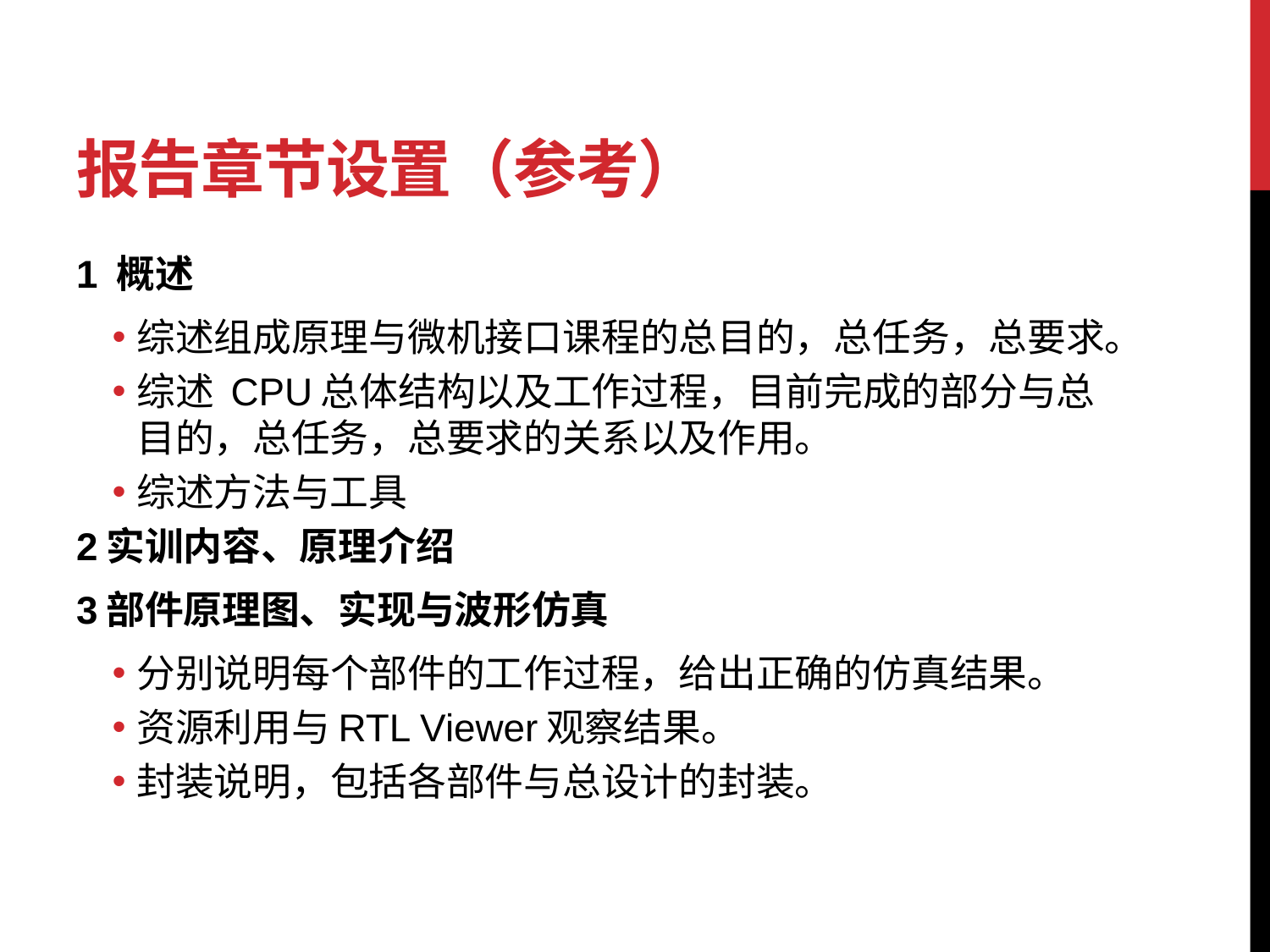

# 报告章节设置（参考）
1 概述
综述组成原理与微机接口课程的总目的，总任务，总要求。
综述 CPU总体结构以及工作过程，目前完成的部分与总目的，总任务，总要求的关系以及作用。
综述方法与工具
2实训内容、原理介绍
3部件原理图、实现与波形仿真
分别说明每个部件的工作过程，给出正确的仿真结果。
资源利用与RTL Viewer观察结果。
封装说明，包括各部件与总设计的封装。